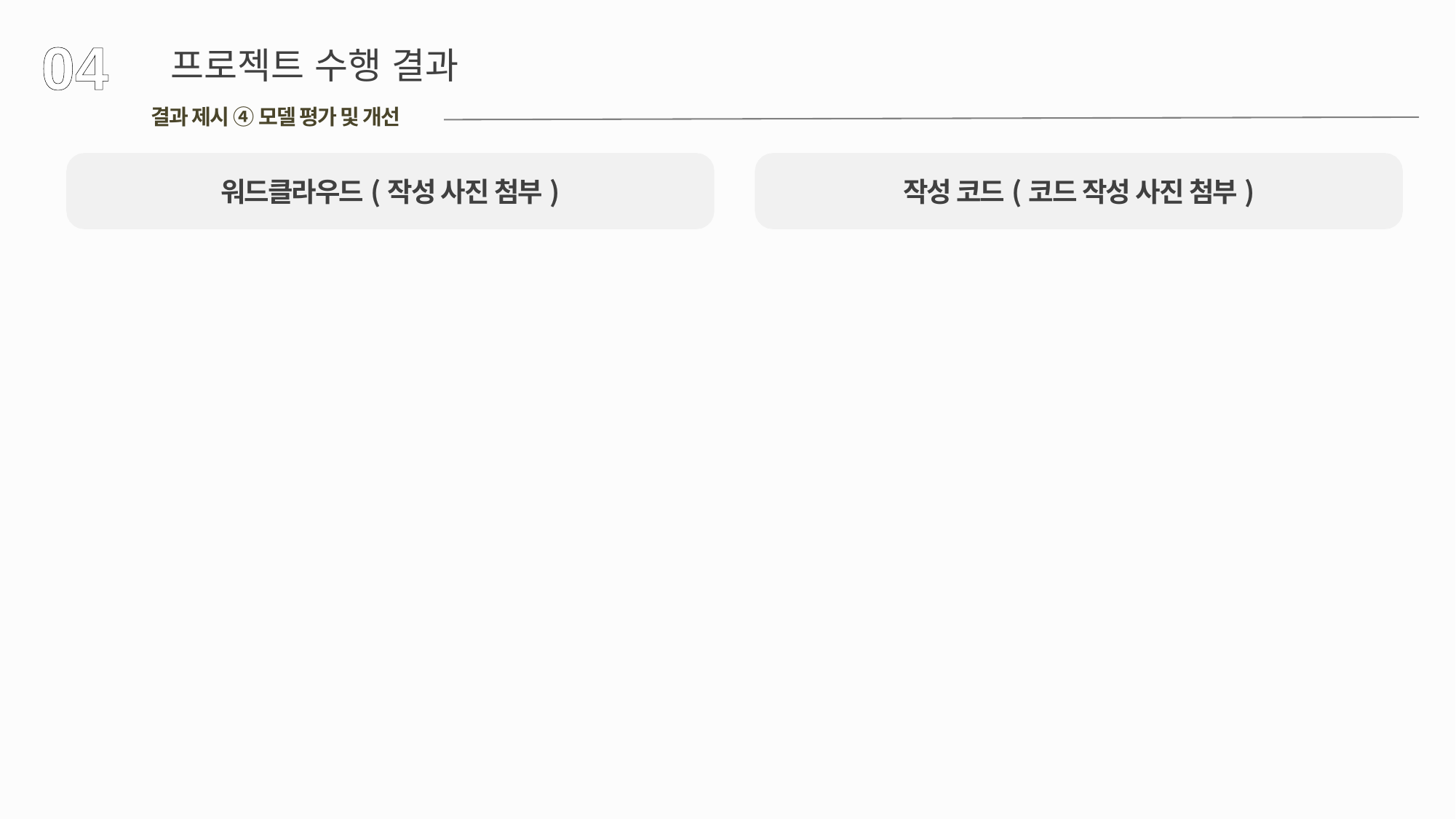

04
프로젝트 수행 결과
결과 제시 ④ 모델 평가 및 개선
워드클라우드(작성 사진 첨부)
작성 코드(코드 작성 사진 첨부)